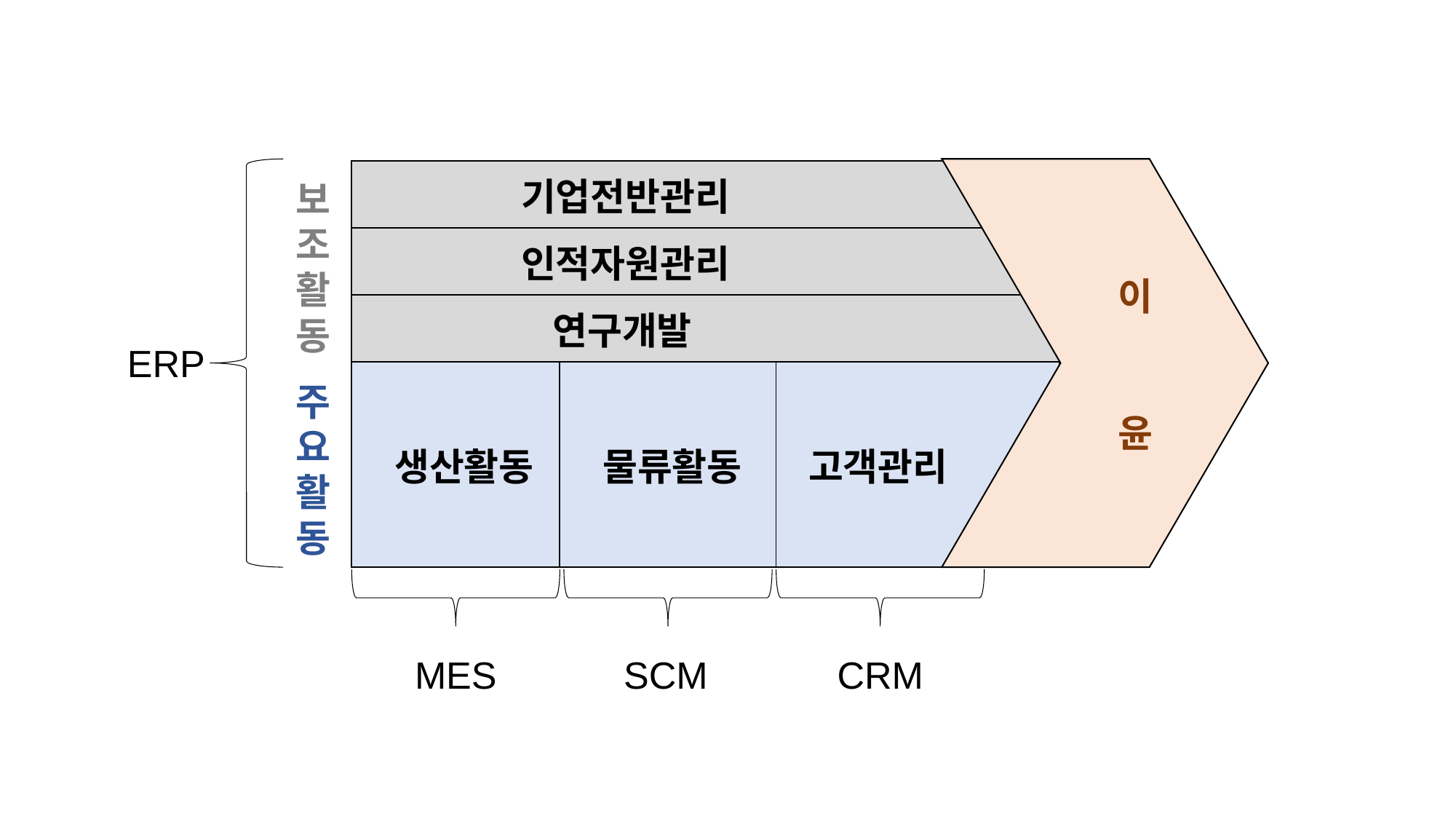

| 기업전반관리 |  |  |  |
| --- | --- | --- | --- |
| 인적자원관리 |  |  |  |
| 연구개발 |  |  |  |
| 생산활동 | 물류활동 | 고객관리 |  |
보
조
활
동
이

윤
ERP
주
요
활
동

MES
SCM
CRM